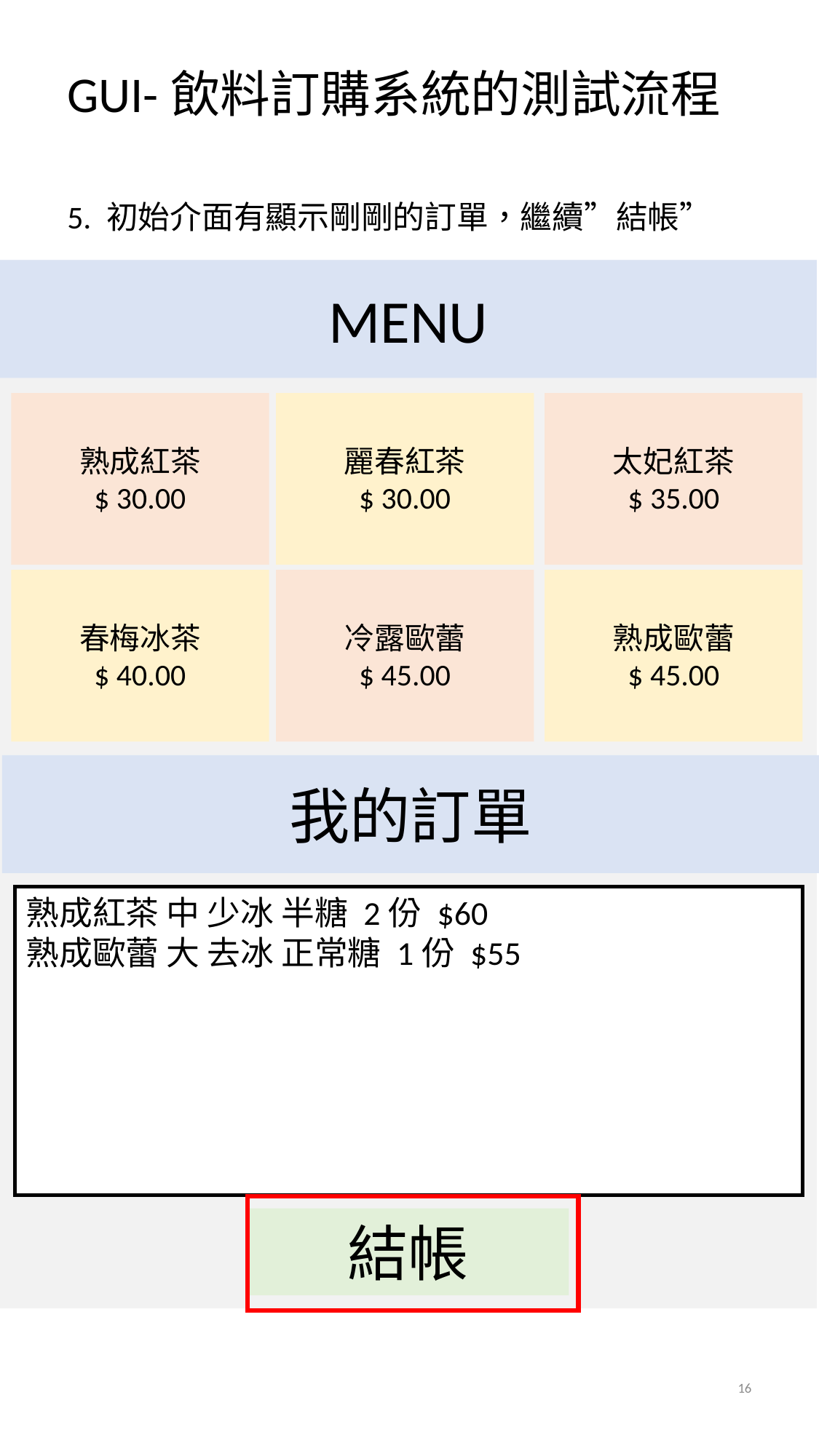

# GUI-飲料訂購系統的測試流程
5. 初始介面有顯示剛剛的訂單，繼續”結帳”
MENU

熟成紅茶
$ 30.00
麗春紅茶
$ 30.00
太妃紅茶
$ 35.00
春梅冰茶
$ 40.00
冷露歐蕾
$ 45.00
熟成歐蕾
$ 45.00
我的訂單
熟成紅茶 中 少冰 半糖 2份 $60
熟成歐蕾 大 去冰 正常糖 1份 $55

結帳
16